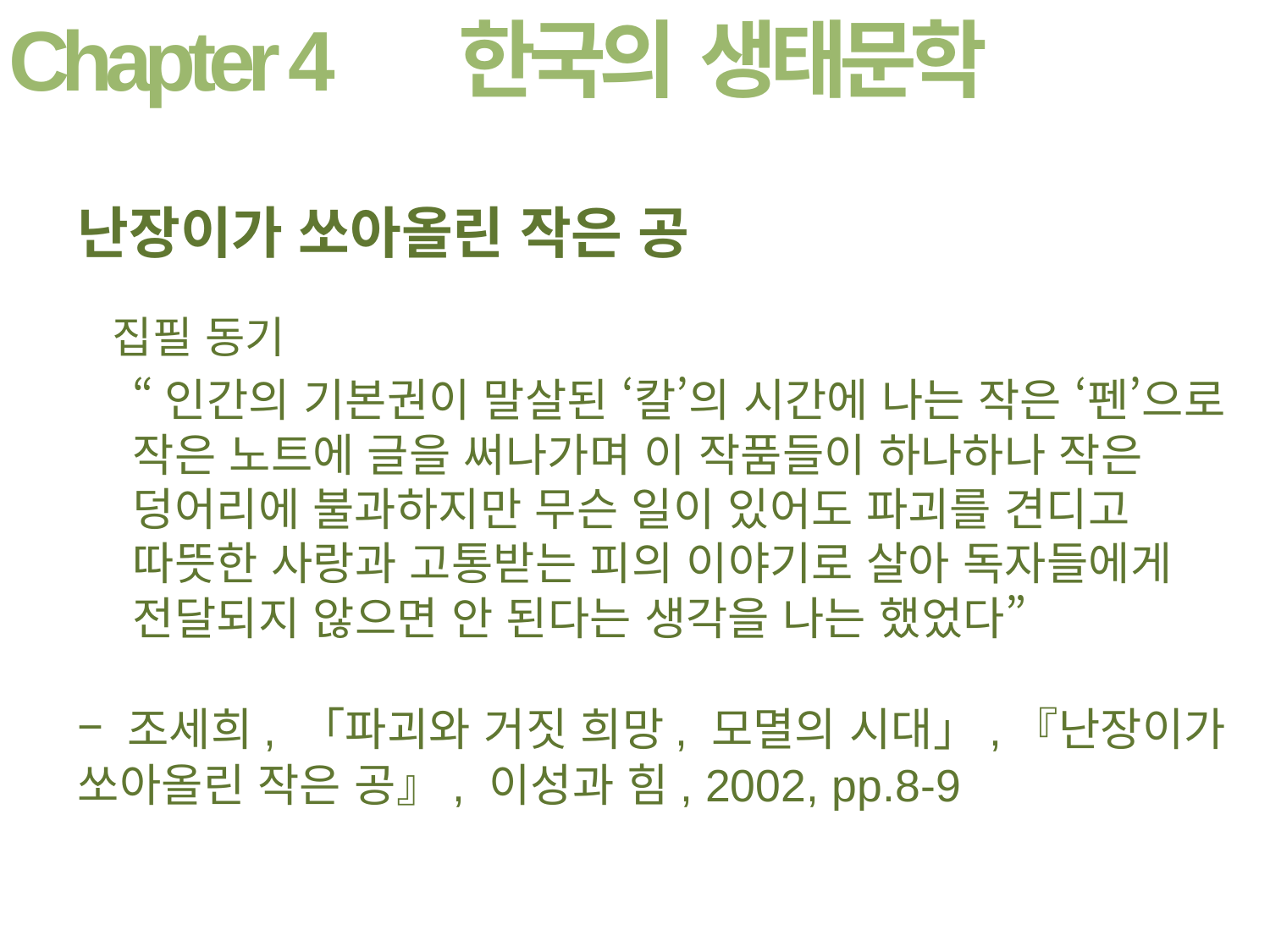

Chapter 4
한국의  생태문학
난장이가 쏘아올린 작은 공

  집필 동기
“인간의 기본권이 말살된 ‘칼’의 시간에 나는 작은 ‘펜’으로 작은 노트에 글을 써나가며 이 작품들이 하나하나 작은 덩어리에 불과하지만 무슨 일이 있어도 파괴를 견디고 따뜻한 사랑과 고통받는 피의 이야기로 살아 독자들에게 전달되지 않으면 안 된다는 생각을 나는 했었다”

– 조세희, 「파괴와 거짓 희망, 모멸의 시대」,『난장이가 쏘아올린 작은 공』, 이성과 힘, 2002, pp.8-9